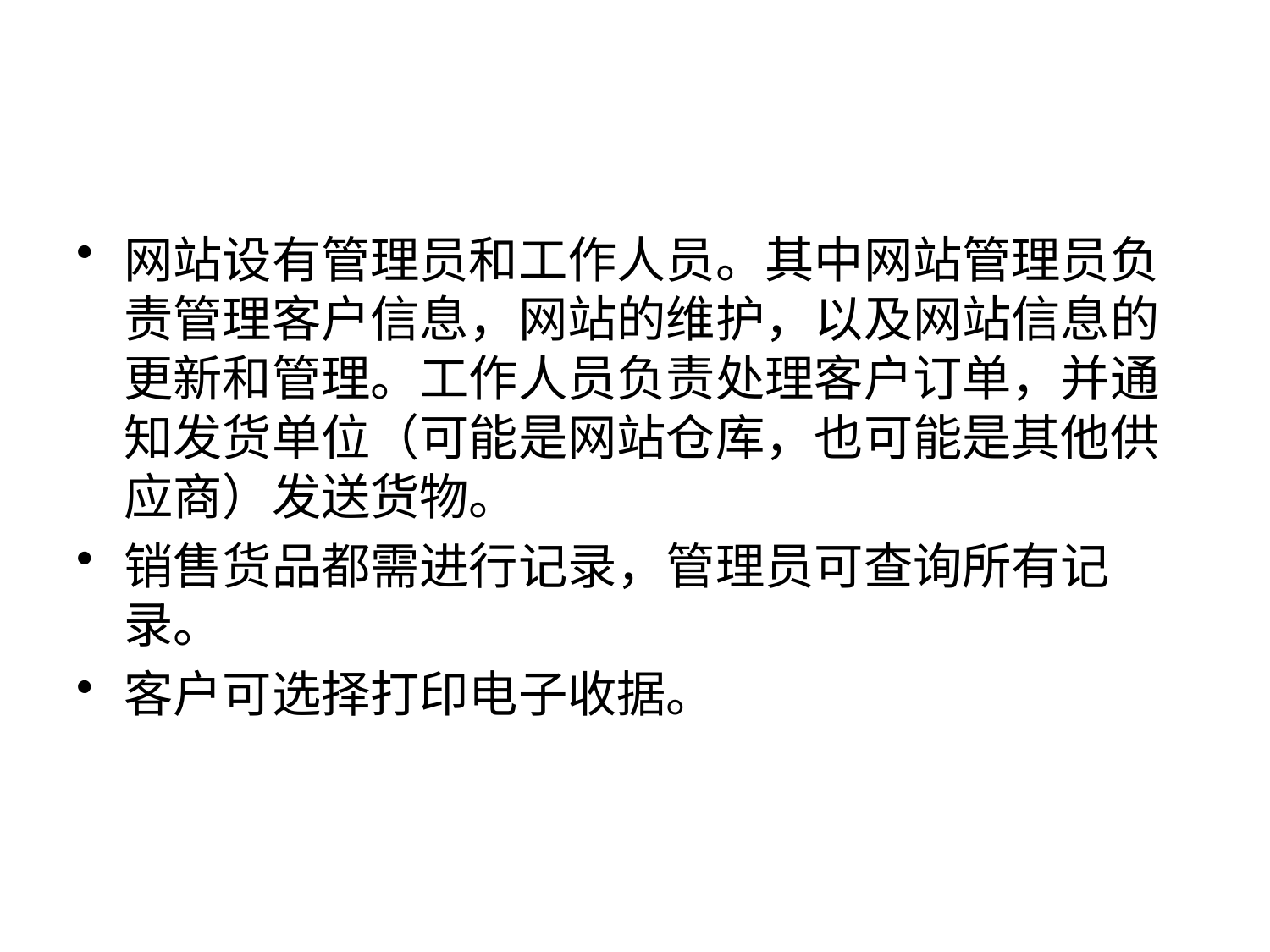

#
网站设有管理员和工作人员。其中网站管理员负责管理客户信息，网站的维护，以及网站信息的更新和管理。工作人员负责处理客户订单，并通知发货单位（可能是网站仓库，也可能是其他供应商）发送货物。
销售货品都需进行记录，管理员可查询所有记录。
客户可选择打印电子收据。